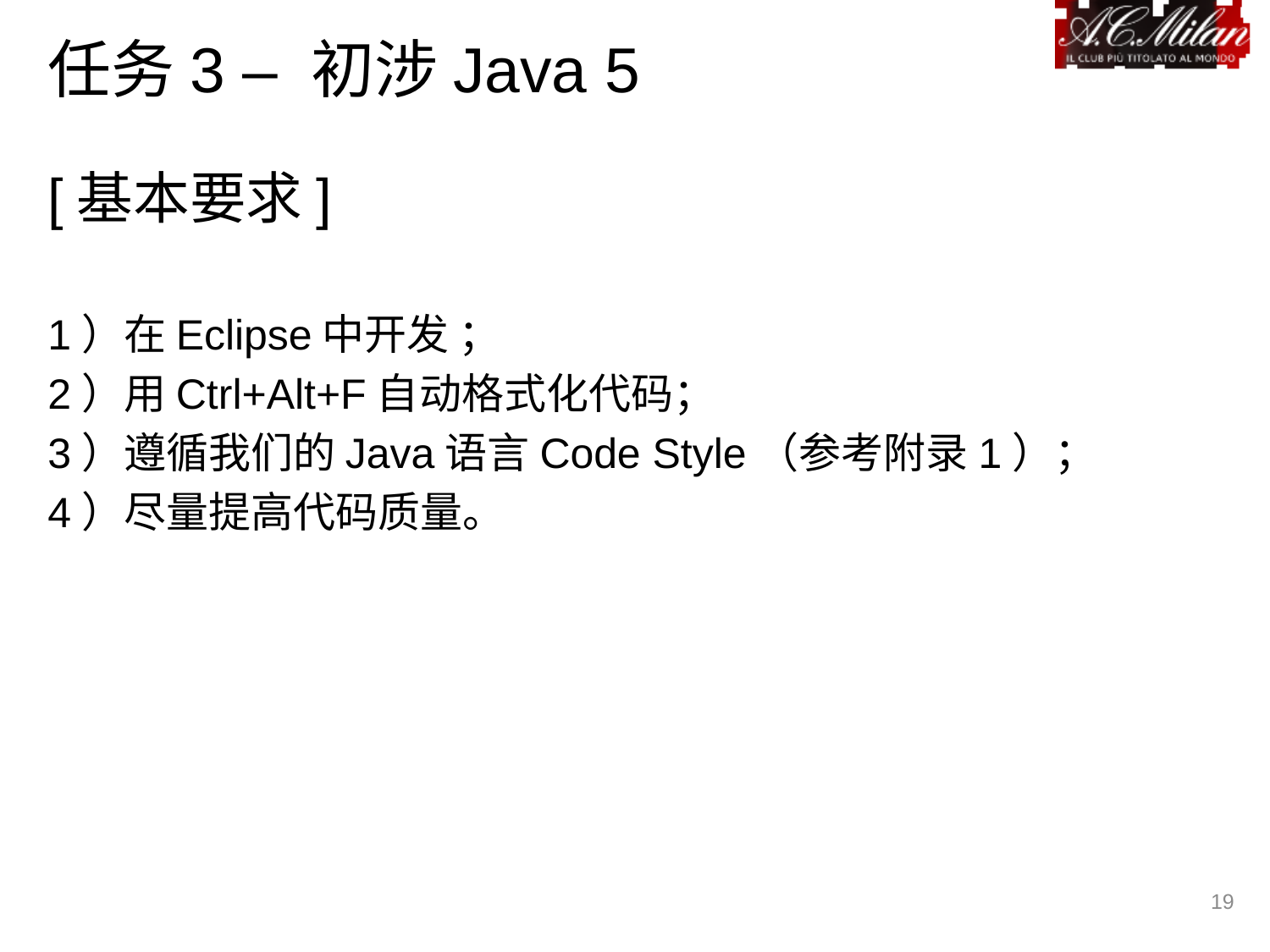

# 任务3 – 初涉Java 5
[基本要求]

1）在Eclipse中开发 ；
2）用Ctrl+Alt+F自动格式化代码；
3）遵循我们的Java语言Code Style（参考附录1）；
4）尽量提高代码质量。
19